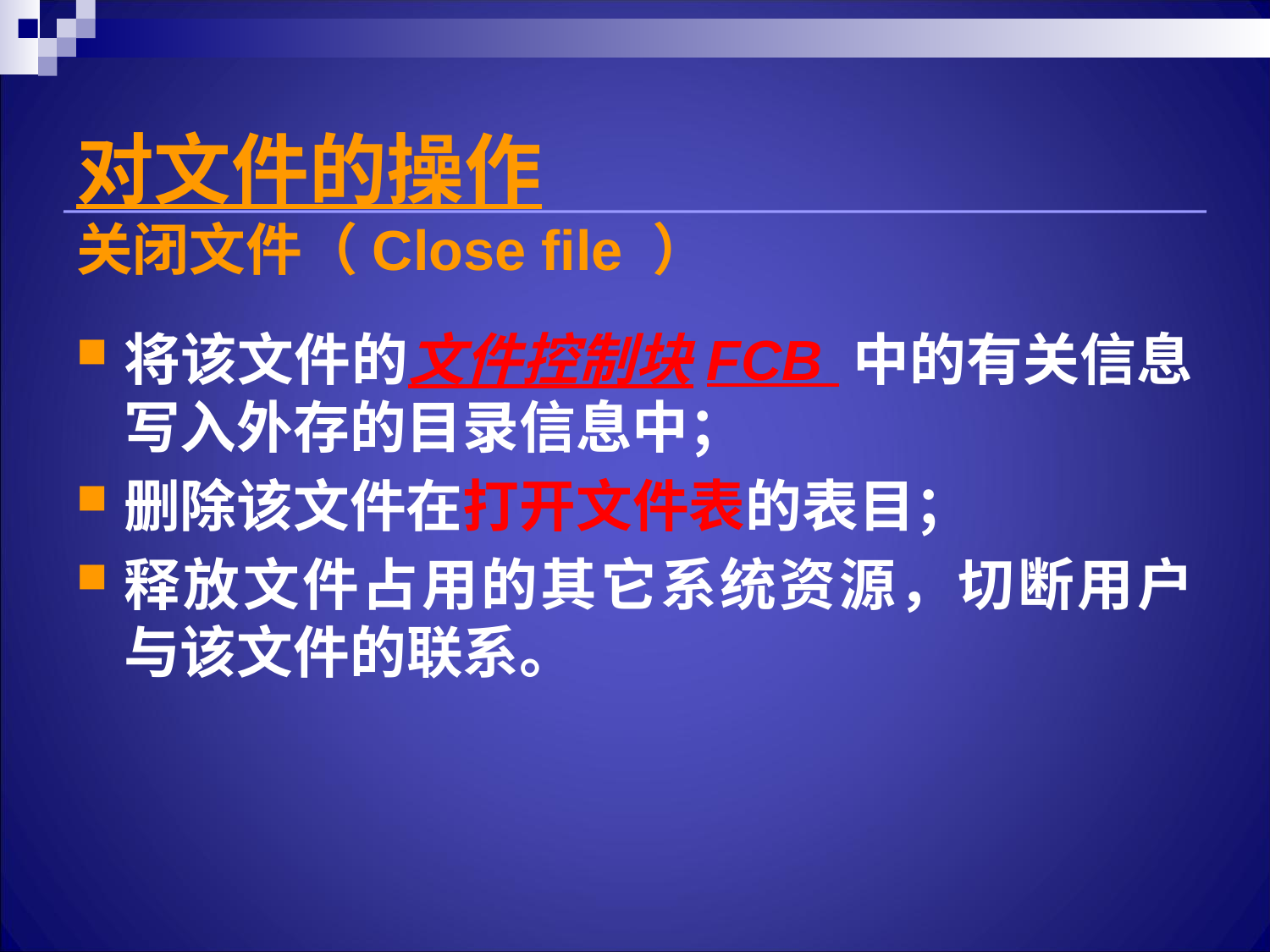

# 对文件的操作 关闭文件（Close file ）
将该文件的文件控制块FCB 中的有关信息写入外存的目录信息中；
删除该文件在打开文件表的表目；
释放文件占用的其它系统资源，切断用户与该文件的联系。